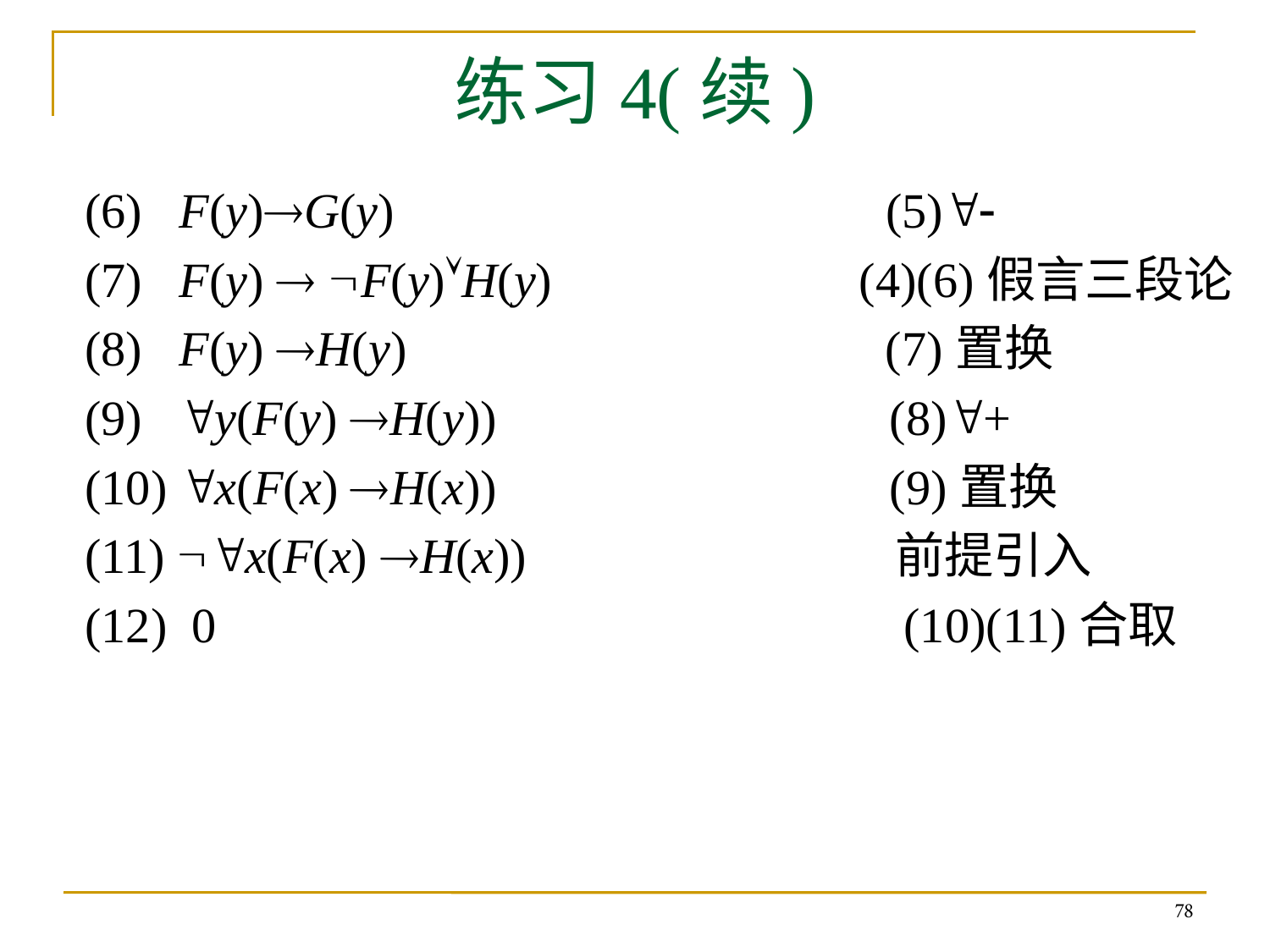

# 练习4(续)
(6)   F(y)→G(y)                                        (5)∀−
(7)   F(y) → ¬F(y)∨H(y)                         (4)(6)假言三段论
(8)   F(y) →H(y)                                       (7)置换
(9)   ∀y(F(y) →H(y))                                (8)∀+
(10) ∀x(F(x) →H(x))                                (9)置换
(11) ¬∀x(F(x) →H(x))                             前提引入
(12)  0                                                        (10)(11)合取
78